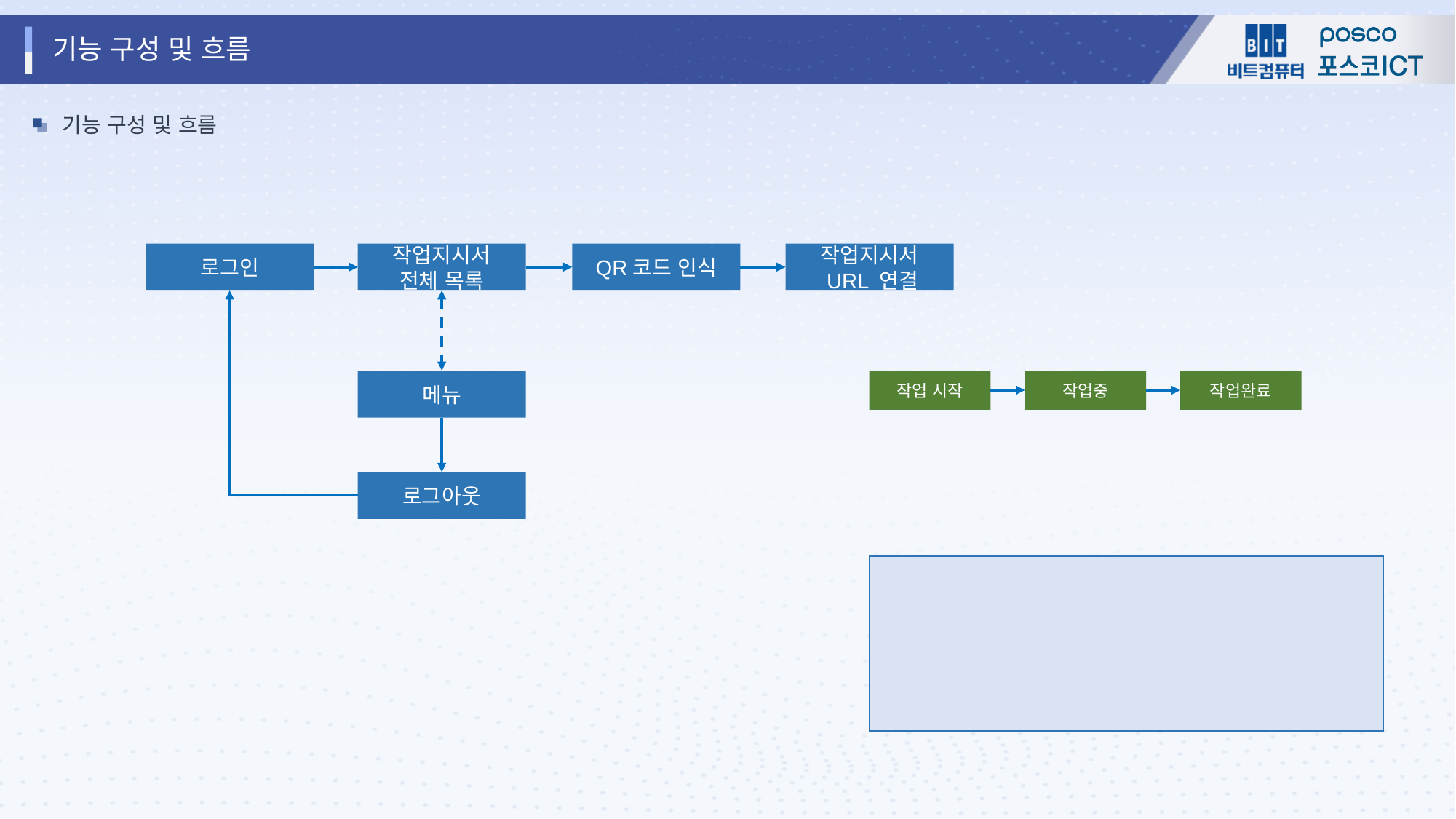

기능 구성 및 흐름
기능 구성 및 흐름

로그인
작업지시서
전체 목록
QR코드 인식
작업지시서
 URL 연결
메뉴
작업 시작
작업중
작업완료
로그아웃